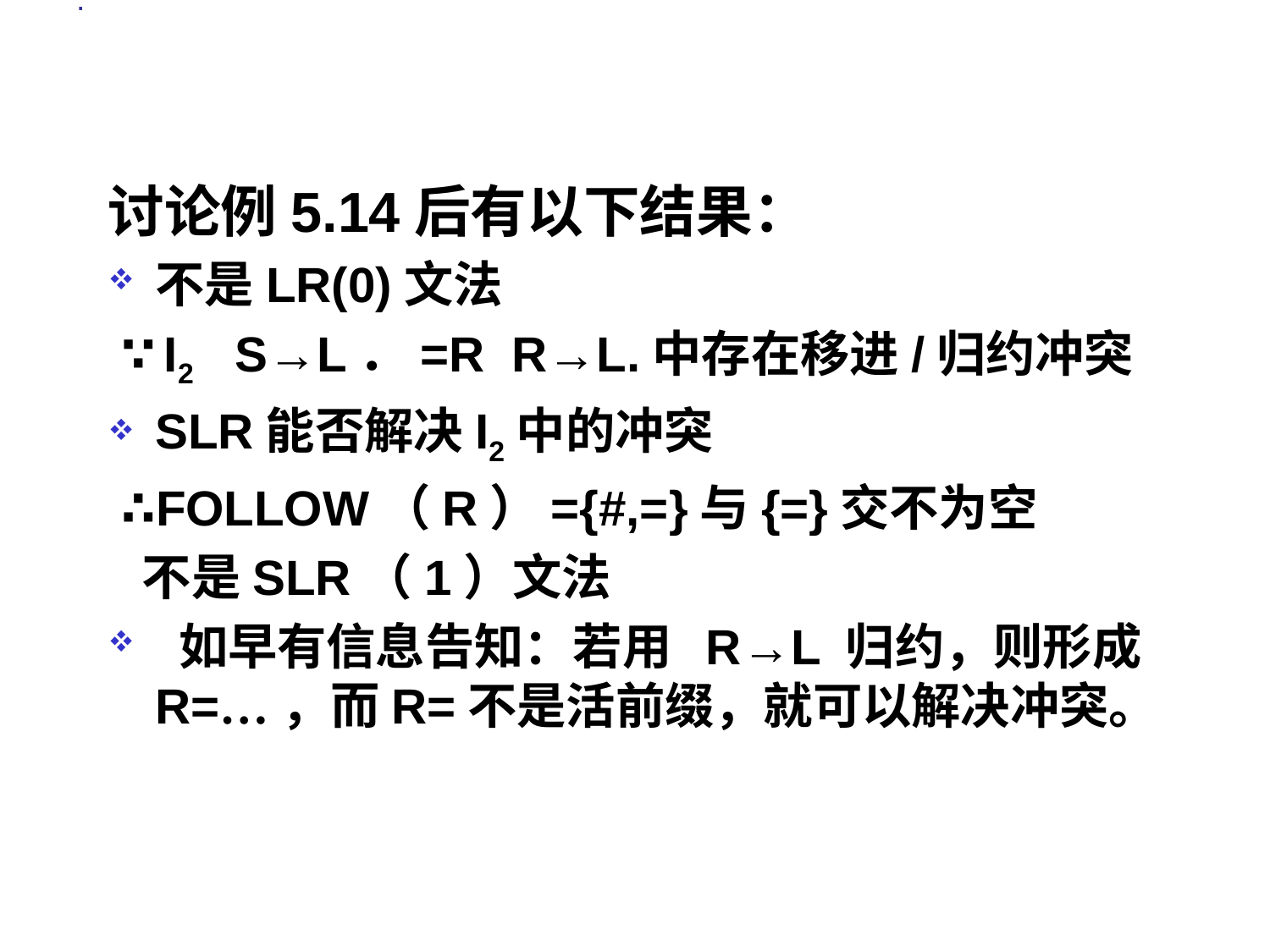

# .
讨论例5.14后有以下结果：
不是LR(0)文法
 ∵ I2   S→L．=R  R→L.中存在移进/归约冲突
SLR能否解决I2中的冲突
 ∴FOLLOW（R）={#,=}与{=}交不为空
  不是SLR（1）文法
 如早有信息告知：若用  R→L 归约，则形成R=…，而R=不是活前缀，就可以解决冲突。
90